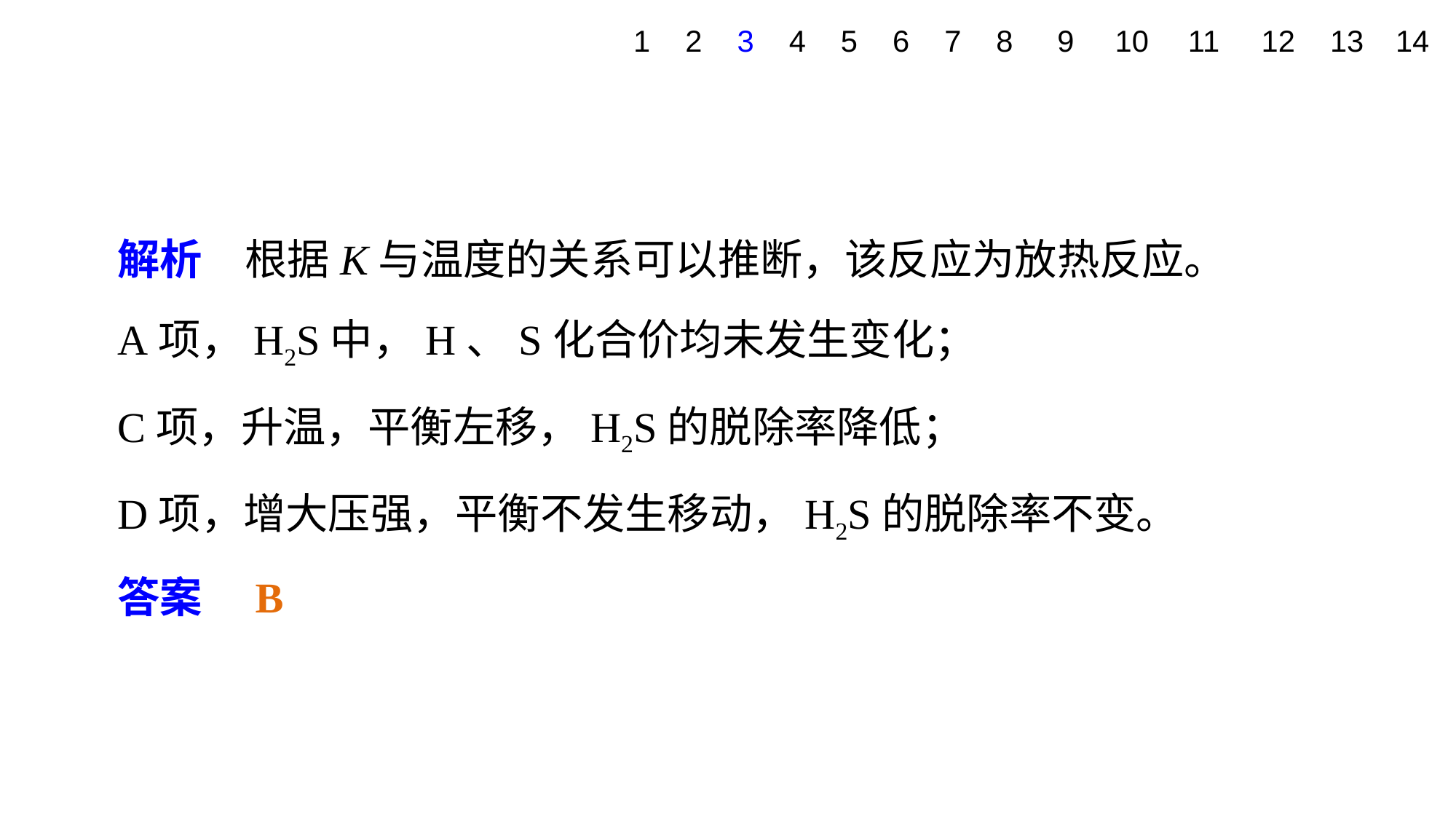

1
2
3
4
5
6
7
8
9
10
11
12
13
14
解析　根据K与温度的关系可以推断，该反应为放热反应。
A项，H2S中，H、S化合价均未发生变化；
C项，升温，平衡左移，H2S的脱除率降低；
D项，增大压强，平衡不发生移动，H2S的脱除率不变。
答案　B